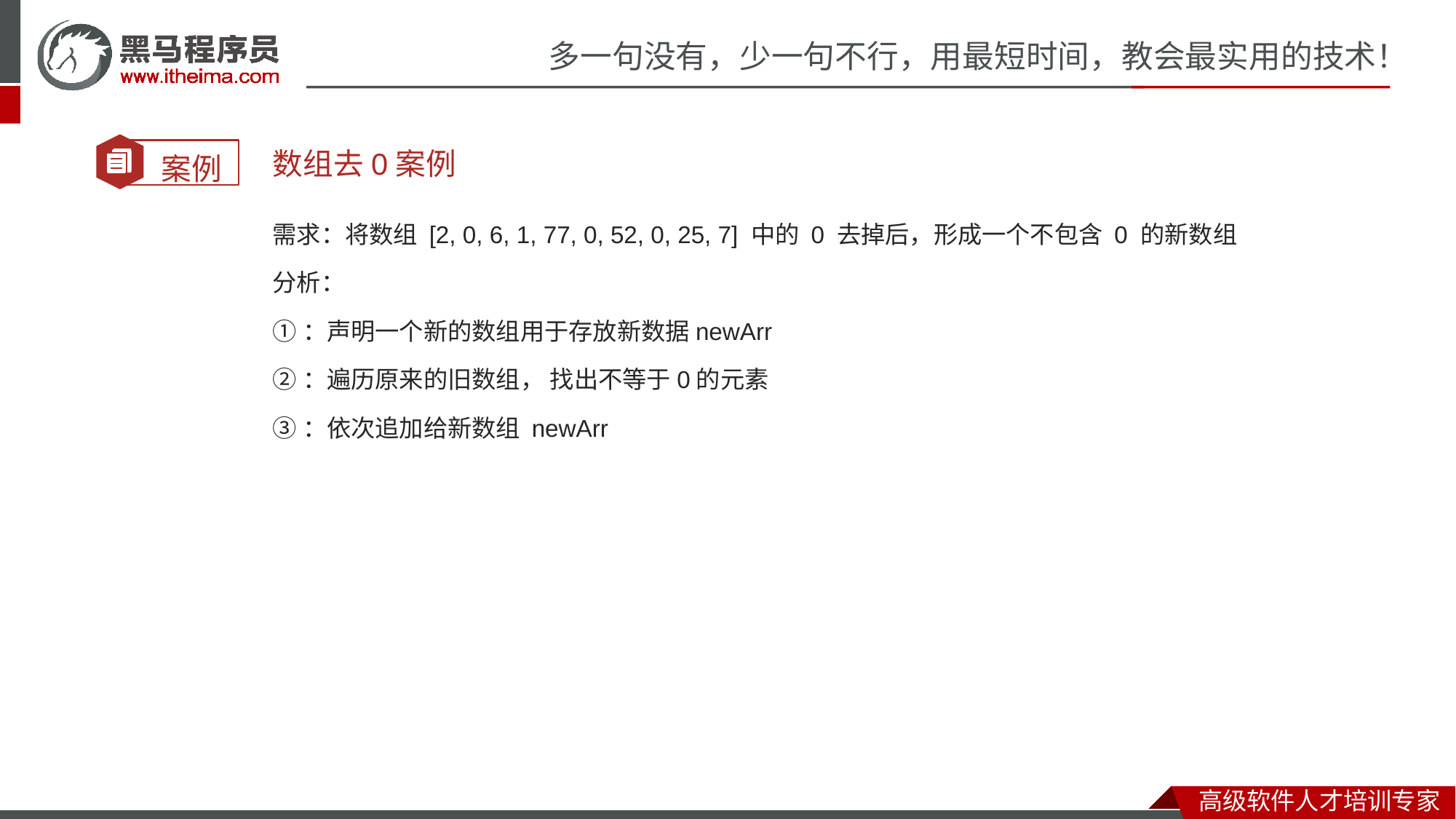

数组去0案例
需求：将数组 [2, 0, 6, 1, 77, 0, 52, 0, 25, 7] 中的 0 去掉后，形成一个不包含 0 的新数组
分析：
①：声明一个新的数组用于存放新数据newArr
②：遍历原来的旧数组， 找出不等于0的元素
③：依次追加给新数组 newArr